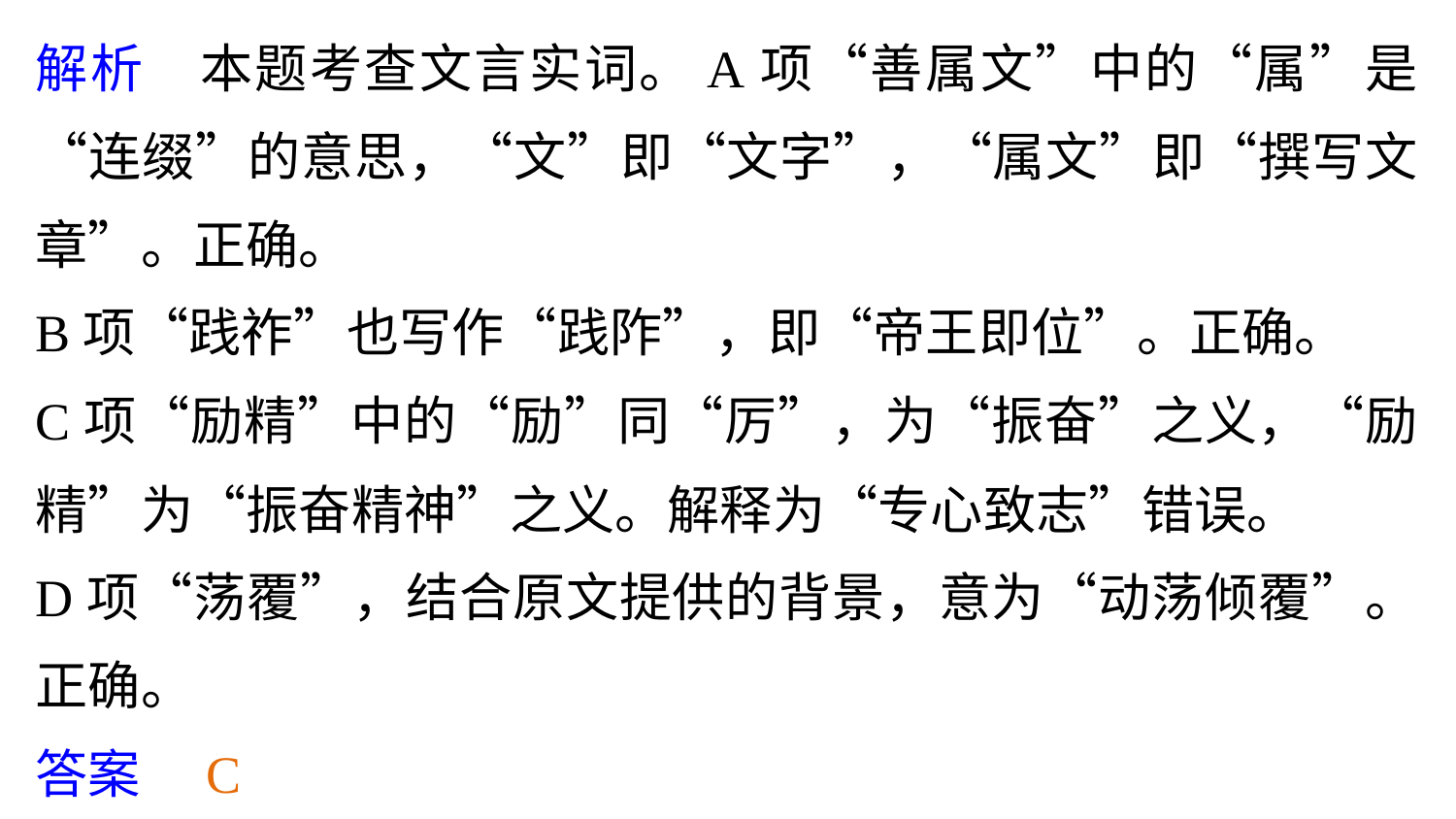

解析　本题考查文言实词。A项“善属文”中的“属”是“连缀”的意思，“文”即“文字”，“属文”即“撰写文章”。正确。
B项“践祚”也写作“践阼”，即“帝王即位”。正确。
C项“励精”中的“励”同“厉”，为“振奋”之义，“励精”为“振奋精神”之义。解释为“专心致志”错误。
D项“荡覆”，结合原文提供的背景，意为“动荡倾覆”。正确。
答案　C